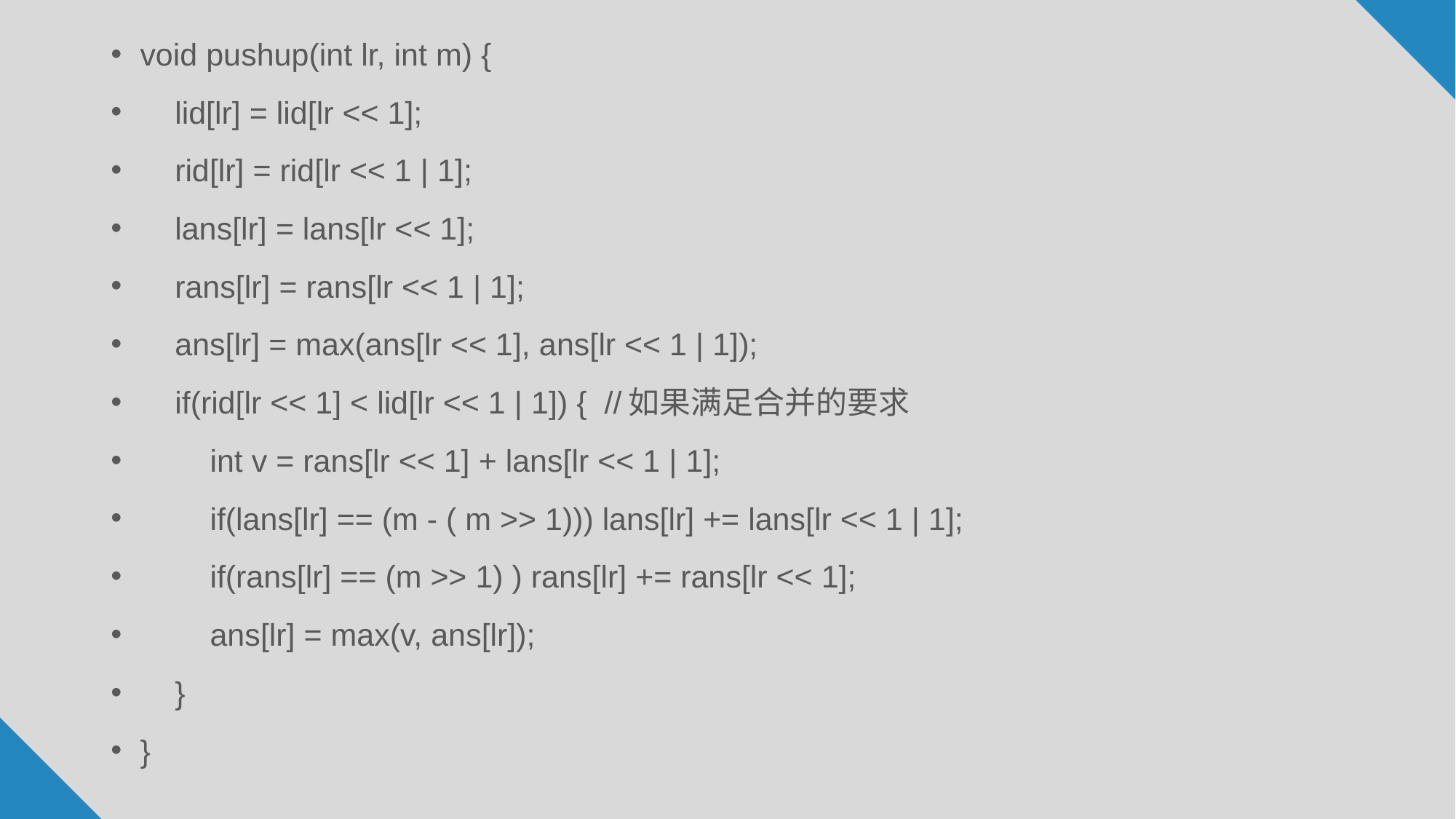

void pushup(int lr, int m) {
    lid[lr] = lid[lr << 1];
    rid[lr] = rid[lr << 1 | 1];
    lans[lr] = lans[lr << 1];
    rans[lr] = rans[lr << 1 | 1];
    ans[lr] = max(ans[lr << 1], ans[lr << 1 | 1]);
    if(rid[lr << 1] < lid[lr << 1 | 1]) {  //如果满足合并的要求
        int v = rans[lr << 1] + lans[lr << 1 | 1];
        if(lans[lr] == (m - ( m >> 1))) lans[lr] += lans[lr << 1 | 1];
        if(rans[lr] == (m >> 1) ) rans[lr] += rans[lr << 1];
        ans[lr] = max(v, ans[lr]);
    }
}